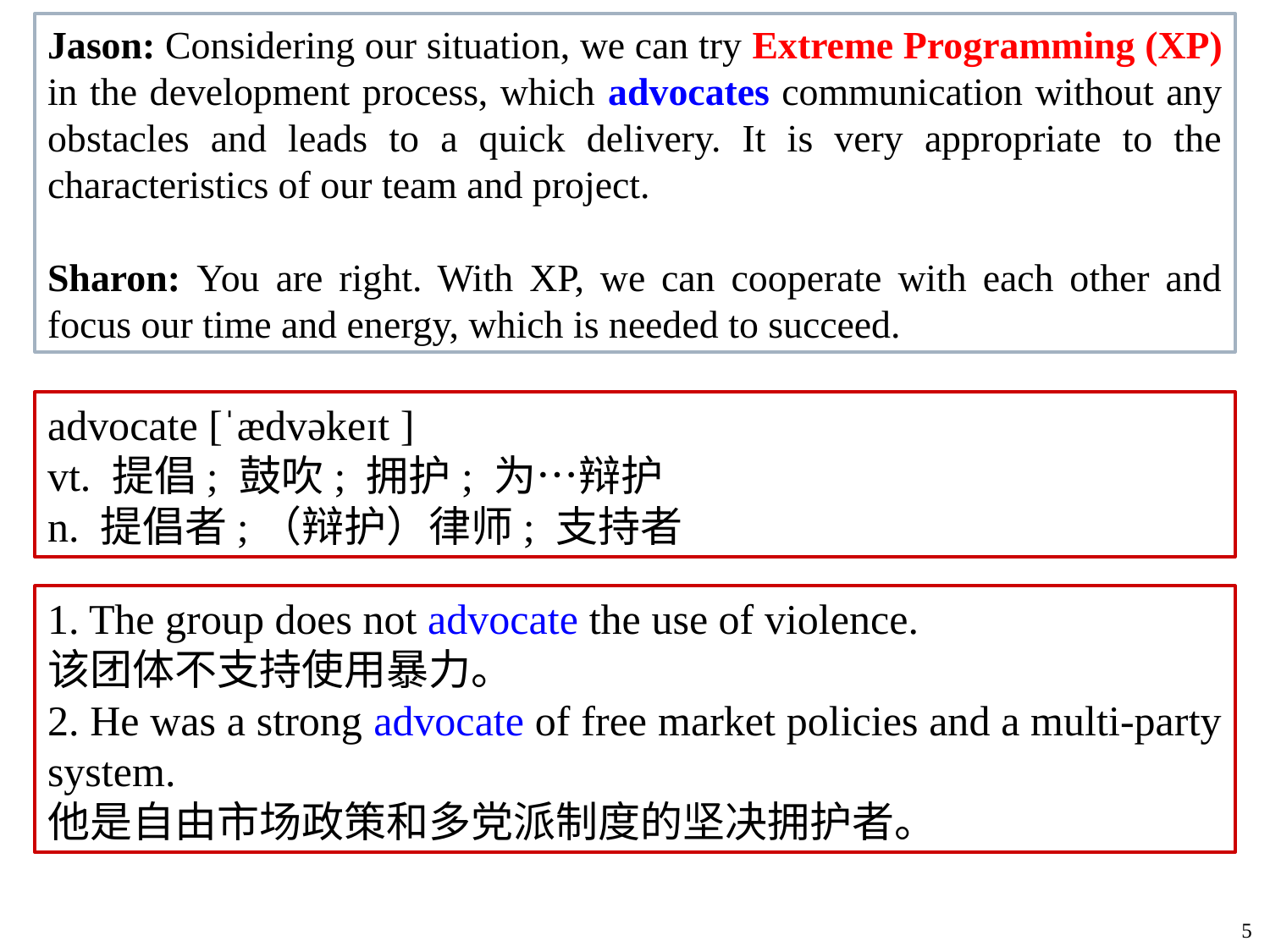

Jason: Considering our situation, we can try Extreme Programming (XP) in the development process, which advocates communication without any obstacles and leads to a quick delivery. It is very appropriate to the characteristics of our team and project.

Sharon: You are right. With XP, we can cooperate with each other and focus our time and energy, which is needed to succeed.
advocate [ˈædvəkeɪt ]
vt. 提倡; 鼓吹; 拥护; 为…辩护
n. 提倡者;（辩护）律师; 支持者
1. The group does not advocate the use of violence.
该团体不支持使用暴力。
2. He was a strong advocate of free market policies and a multi-party system.
他是自由市场政策和多党派制度的坚决拥护者。
5